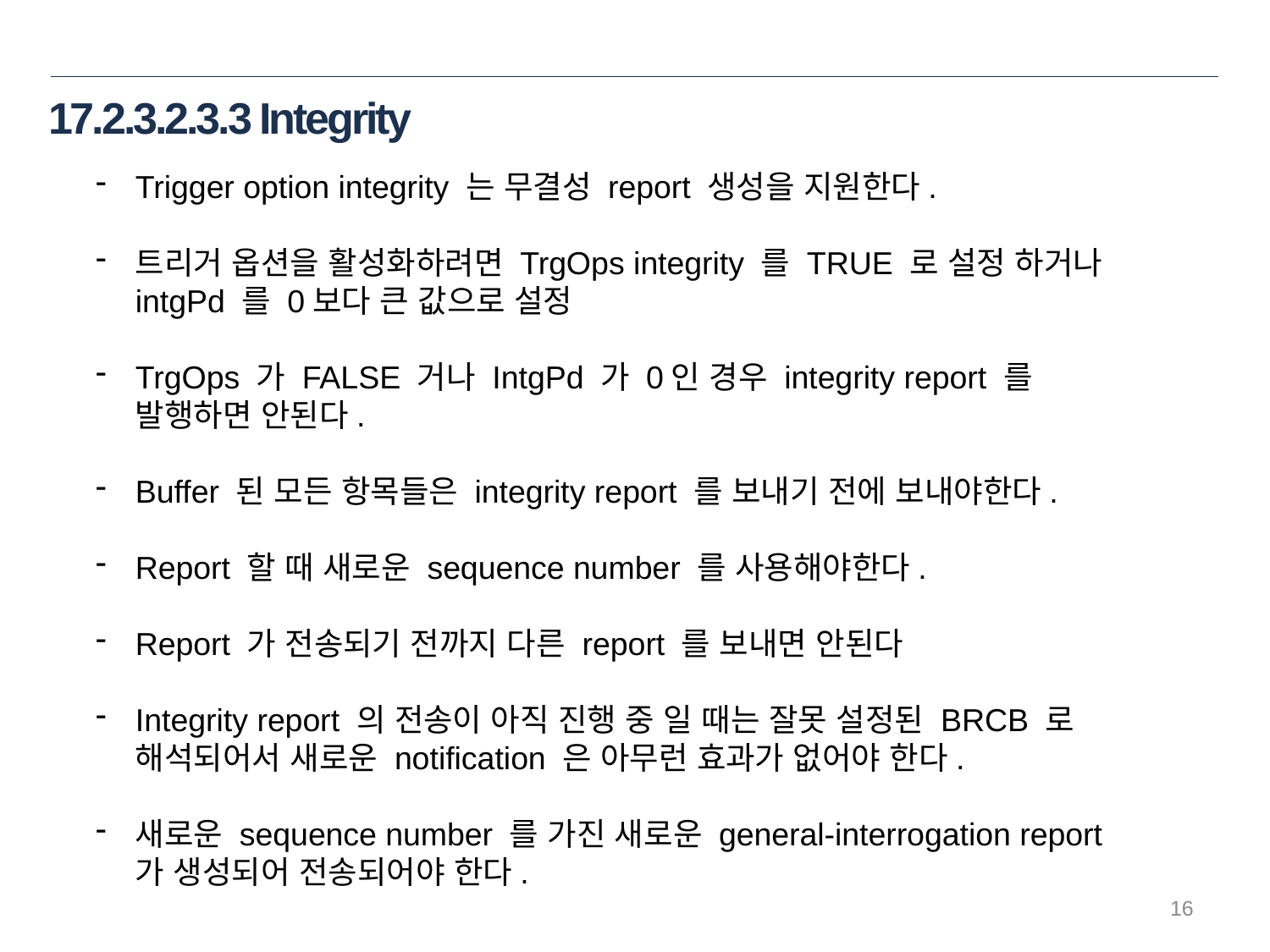

17.2.3.2.3.3 Integrity
Trigger option integrity 는 무결성 report 생성을 지원한다.

트리거 옵션을 활성화하려면 TrgOps integrity 를 TRUE 로 설정 하거나 intgPd 를 0보다 큰 값으로 설정

TrgOps 가 FALSE 거나 IntgPd 가 0인 경우 integrity report 를 발행하면 안된다.

Buffer 된 모든 항목들은 integrity report 를 보내기 전에 보내야한다.

Report 할 때 새로운 sequence number 를 사용해야한다.

Report 가 전송되기 전까지 다른 report 를 보내면 안된다

Integrity report 의 전송이 아직 진행 중 일 때는 잘못 설정된 BRCB 로 해석되어서 새로운 notification 은 아무런 효과가 없어야 한다.

새로운 sequence number 를 가진 새로운 general-interrogation report 가 생성되어 전송되어야 한다.

16